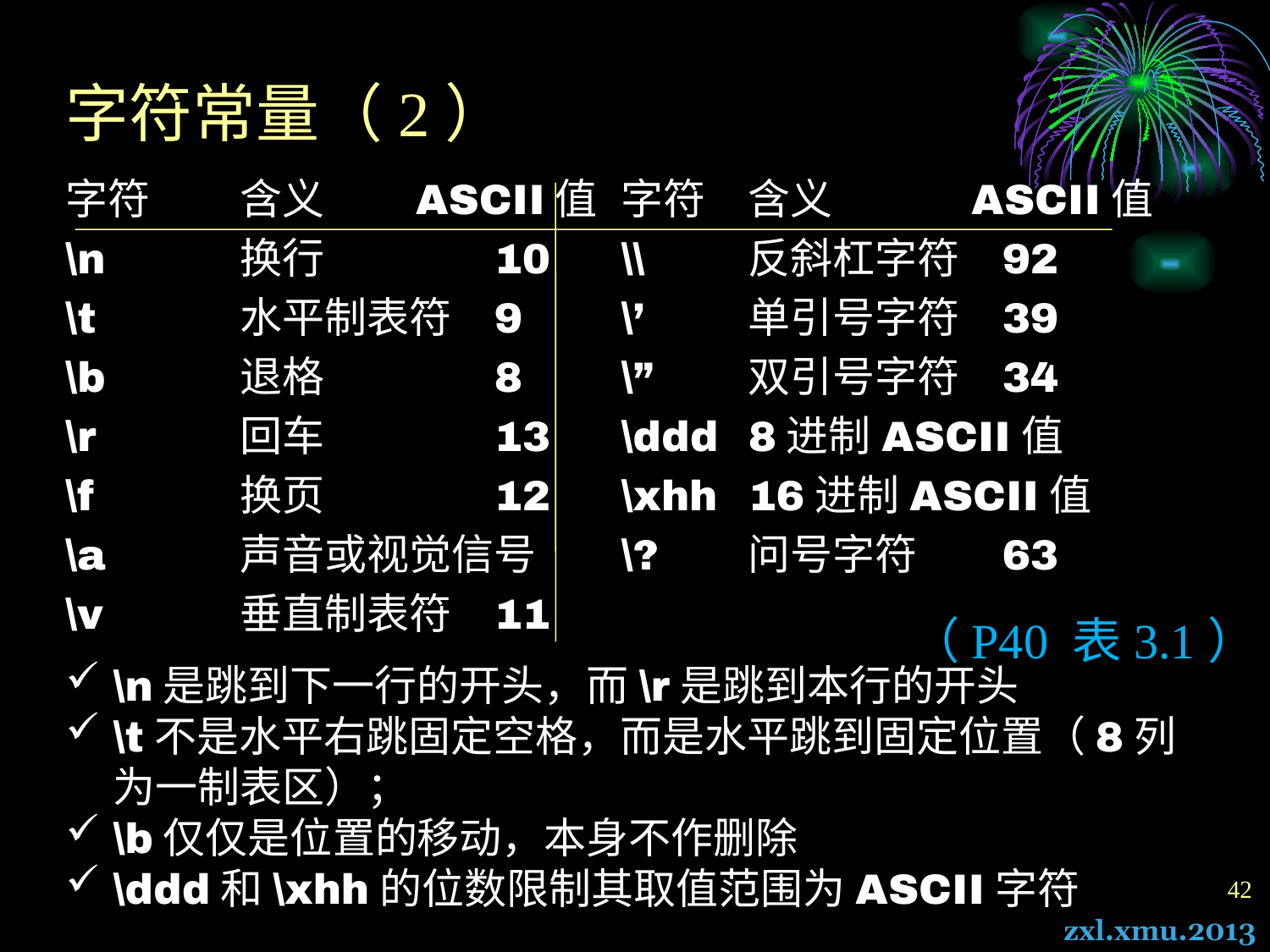

# 字符常量（2）
字符	含义	    ASCII值	字符	含义	         ASCII值
\n		换行		10	\\	反斜杠字符	92
\t		水平制表符	9	\’	单引号字符	39
\b		退格		8	\”	双引号字符	34
\r		回车		13	\ddd	8进制ASCII值
\f		换页		12	\xhh	16进制ASCII值
\a		声音或视觉信号	\?	问号字符	63
\v		垂直制表符	11
\n是跳到下一行的开头，而\r是跳到本行的开头
\t不是水平右跳固定空格，而是水平跳到固定位置（8列为一制表区）；
\b仅仅是位置的移动，本身不作删除
\ddd和\xhh的位数限制其取值范围为ASCII字符

（P40 表3.1）
42